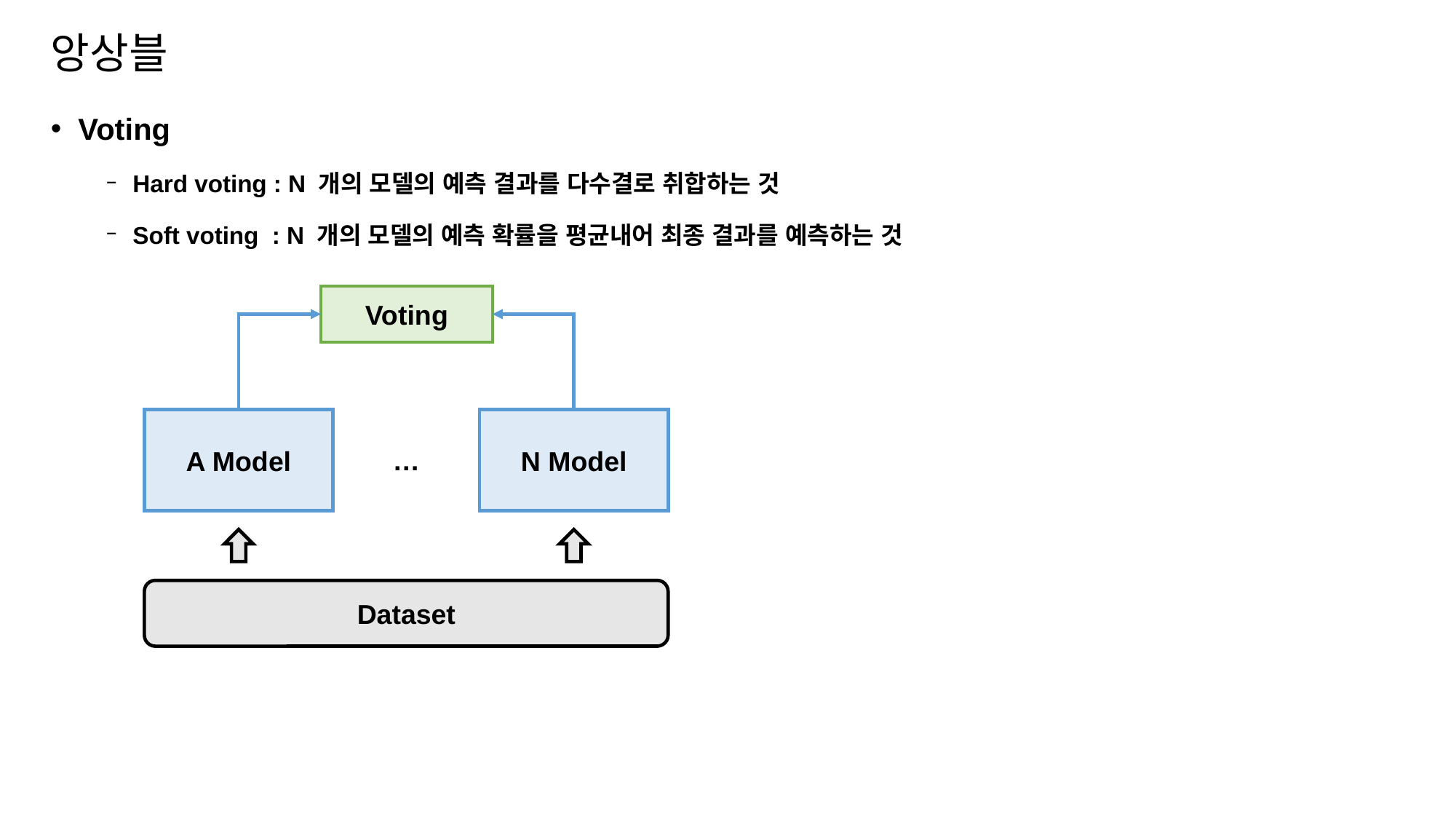

# 앙상블
Voting
Hard voting : N 개의 모델의 예측 결과를 다수결로 취합하는 것
Soft voting  : N 개의 모델의 예측 확률을 평균내어 최종 결과를 예측하는 것

Voting
A Model
N Model
…

Dataset